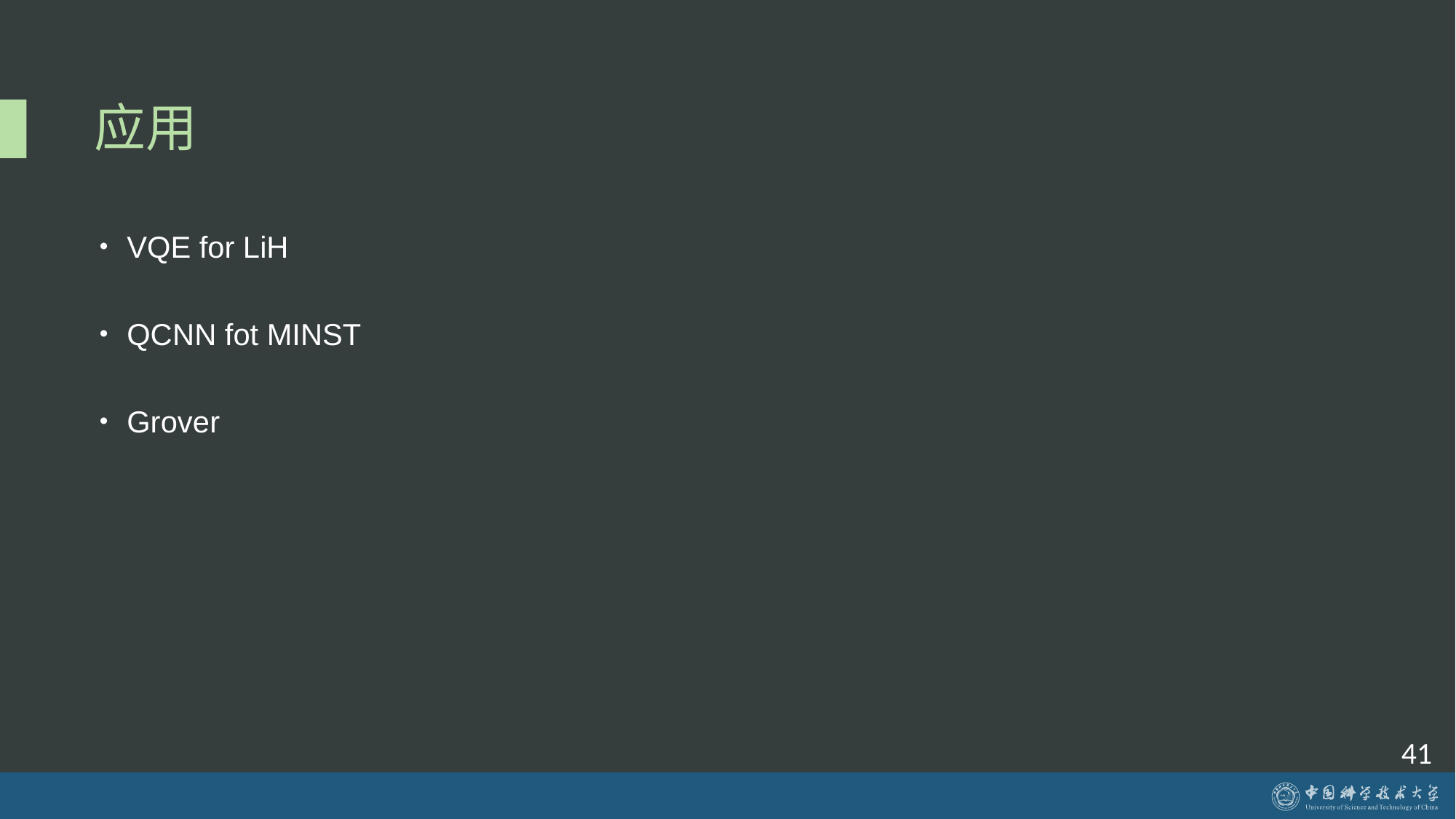

# 应用
VQE for LiH
QCNN fot MINST
Grover
41